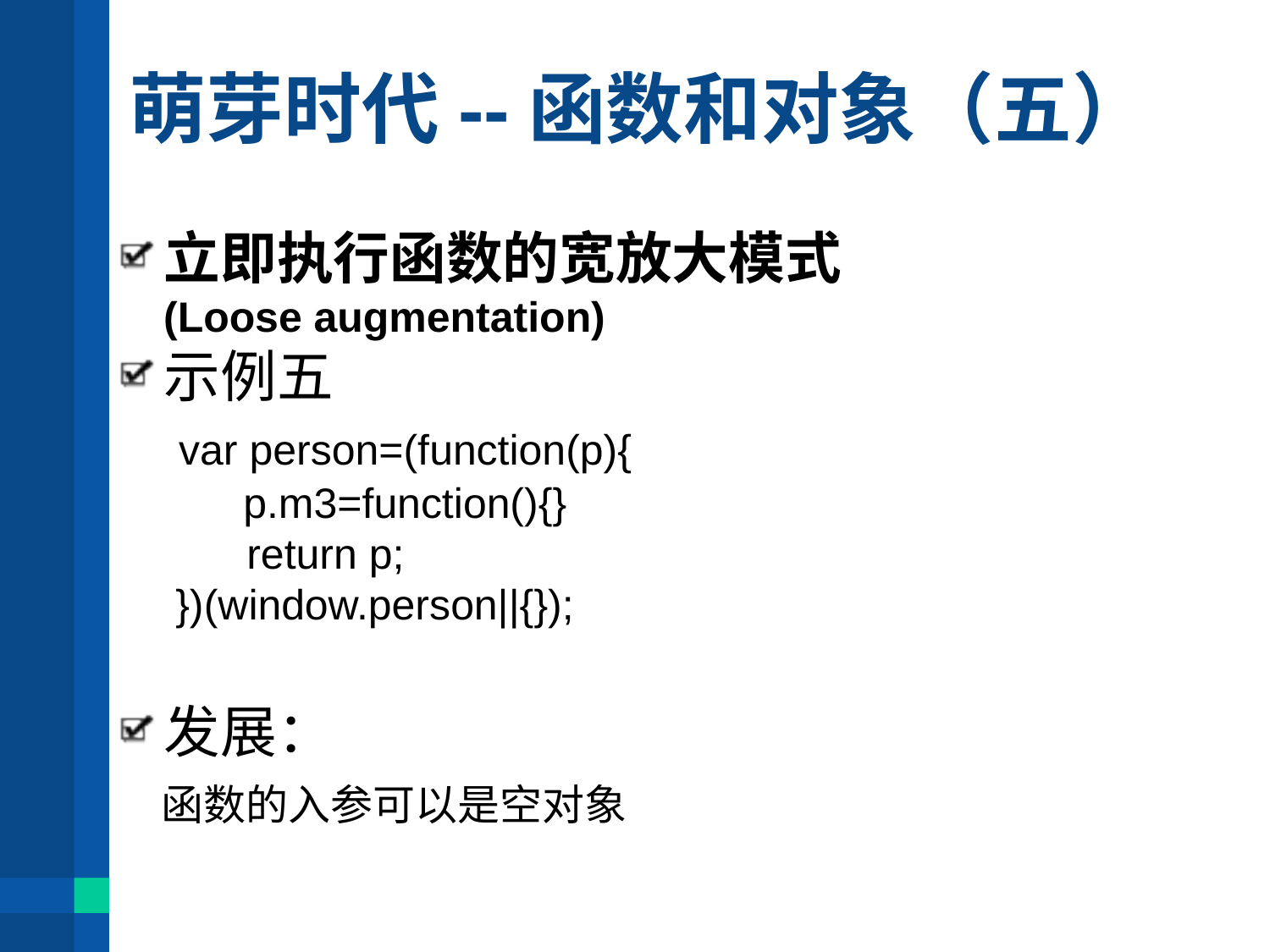

# 萌芽时代--函数和对象（五）
立即执行函数的宽放大模式
    (Loose augmentation)
示例五
    var person=(function(p){
    	p.m3=function(){}
           return p;
     })(window.person||{});

发展：
   函数的入参可以是空对象